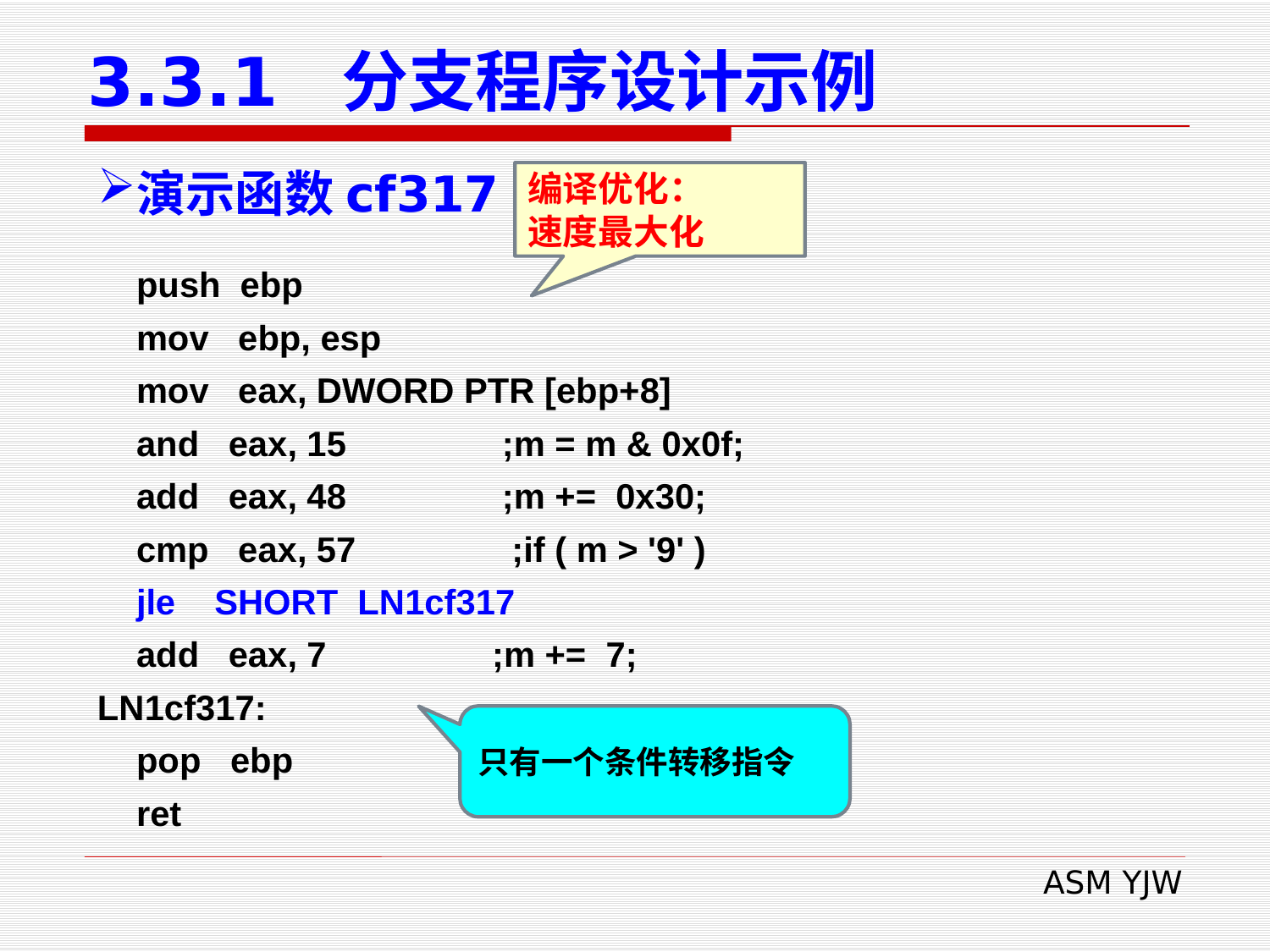

# 3.3.1  分支程序设计示例
演示函数cf317
编译优化：
速度最大化
    push  ebp
    mov   ebp, esp
    mov   eax, DWORD PTR [ebp+8]
    and   eax, 15                ;m = m & 0x0f;
    add   eax, 48                ;m +=  0x30;
    cmp   eax, 57                ;if ( m > '9' )
    jle    SHORT  LN1cf317
    add   eax, 7                 ;m +=  7;
LN1cf317:
    pop   ebp
    ret
只有一个条件转移指令